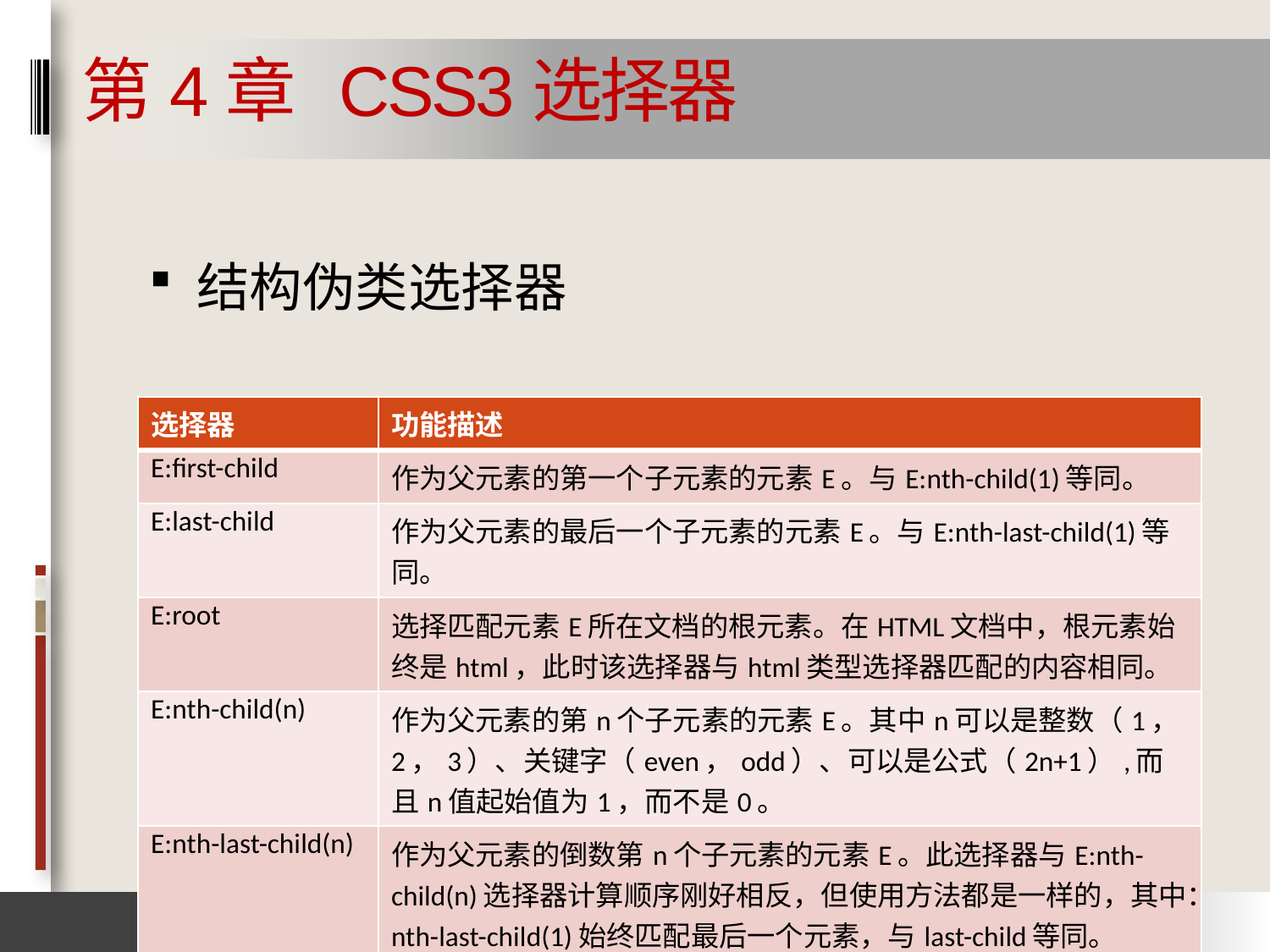

# 第4章  CSS3选择器
结构伪类选择器

| 选择器 | 功能描述 |
| --- | --- |
| E:first-child | 作为父元素的第一个子元素的元素E。与E:nth-child(1)等同。 |
| E:last-child | 作为父元素的最后一个子元素的元素E。与E:nth-last-child(1)等同。 |
| E:root | 选择匹配元素E所在文档的根元素。在HTML文档中，根元素始终是html，此时该选择器与html类型选择器匹配的内容相同。 |
| E:nth-child(n) | 作为父元素的第n个子元素的元素E。其中n可以是整数（1，2，3）、关键字（even，odd）、可以是公式（2n+1）,而且n值起始值为1，而不是0。 |
| E:nth-last-child(n) | 作为父元素的倒数第n个子元素的元素E。此选择器与E:nth-child(n)选择器计算顺序刚好相反，但使用方法都是一样的，其中：nth-last-child(1)始终匹配最后一个元素，与last-child等同。 |